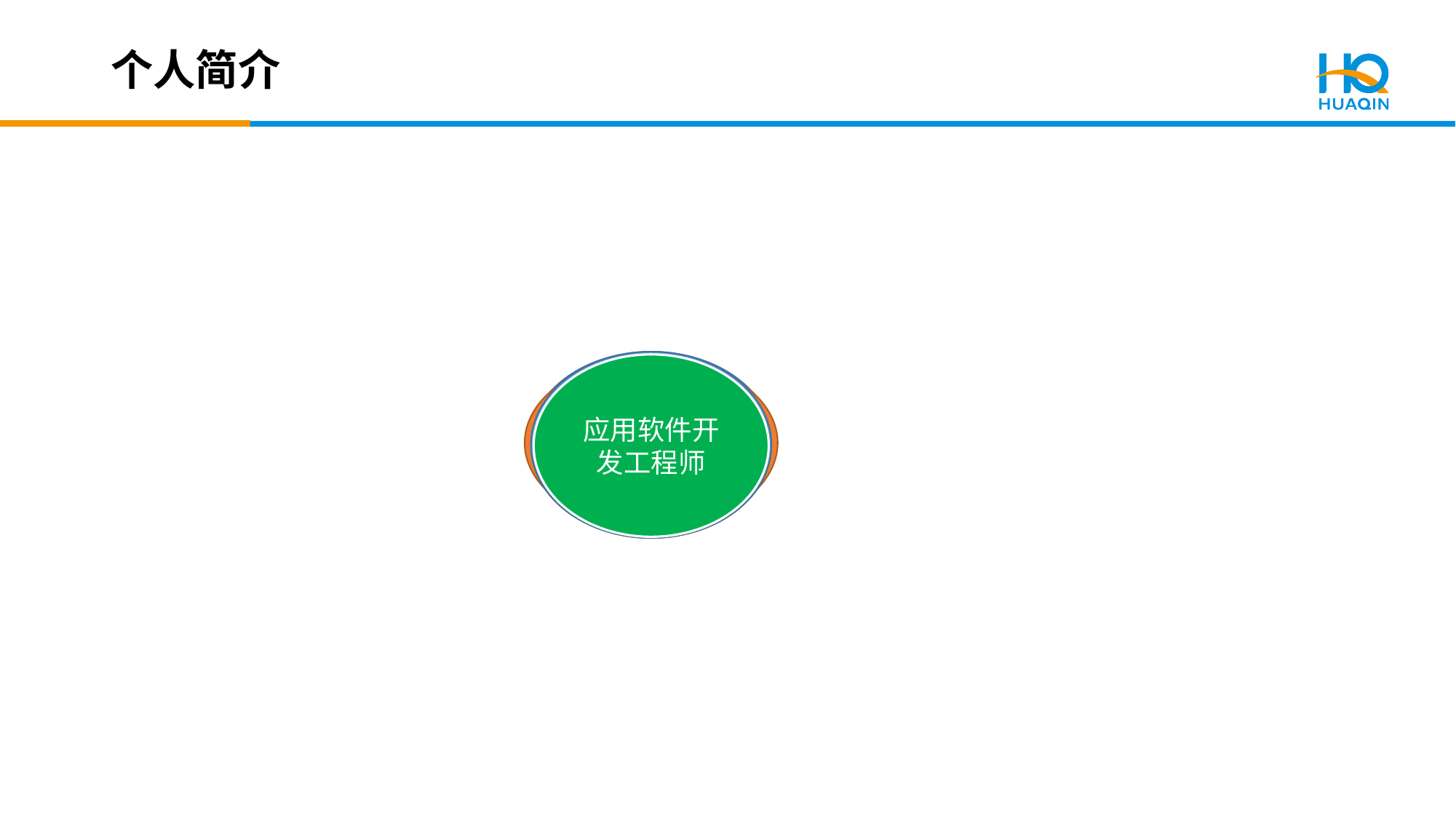

# 个人简介

华东交大本科软件工程
随和易相处
二次元、看电影、打羽毛球
应用软件开发工程师
喜欢编程和算法